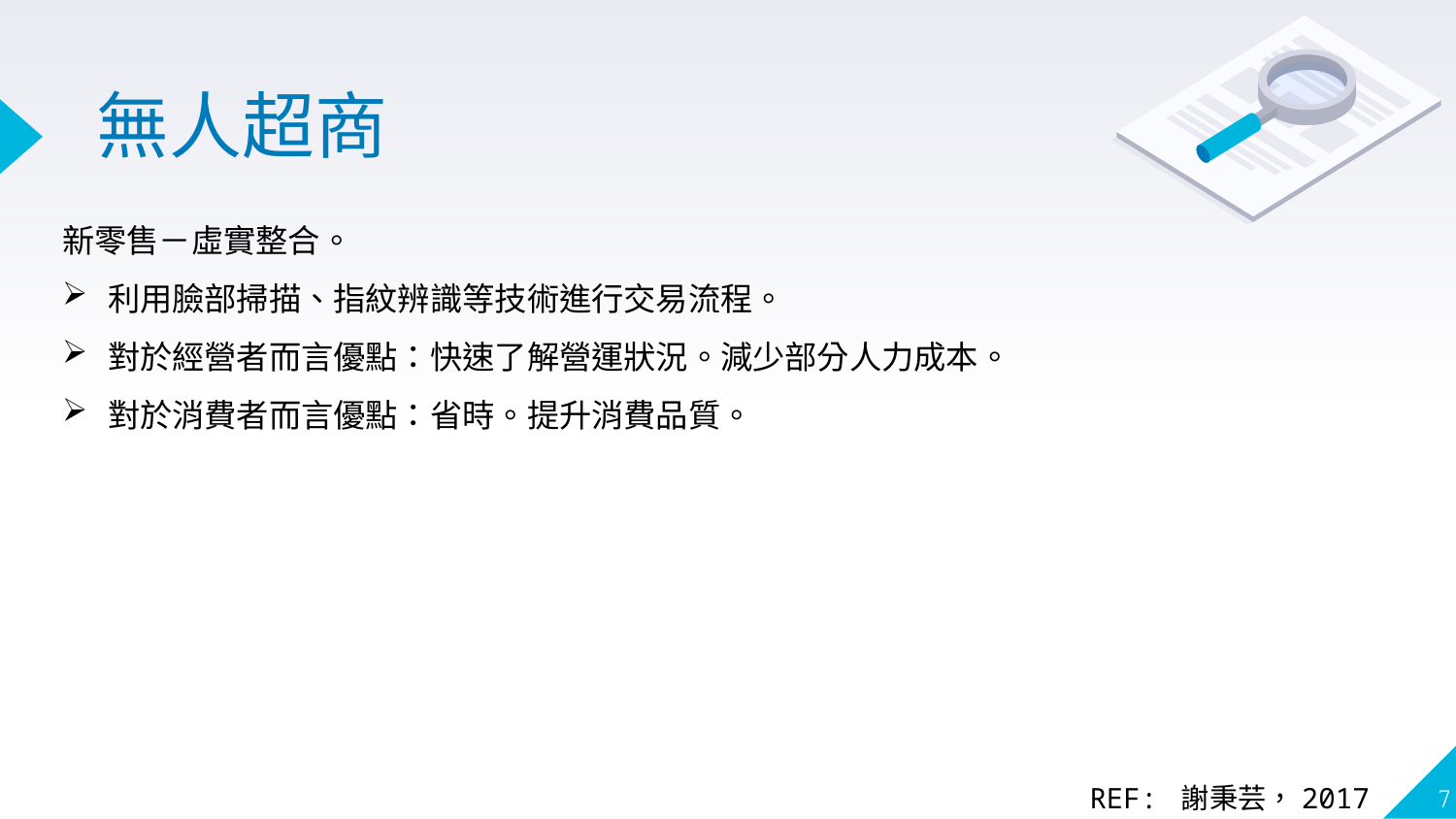

# 無人超商
新零售－虛實整合。
利用臉部掃描、指紋辨識等技術進行交易流程。
對於經營者而言優點：快速了解營運狀況。減少部分人力成本。
對於消費者而言優點：省時。提升消費品質。
7
REF: 謝秉芸，2017